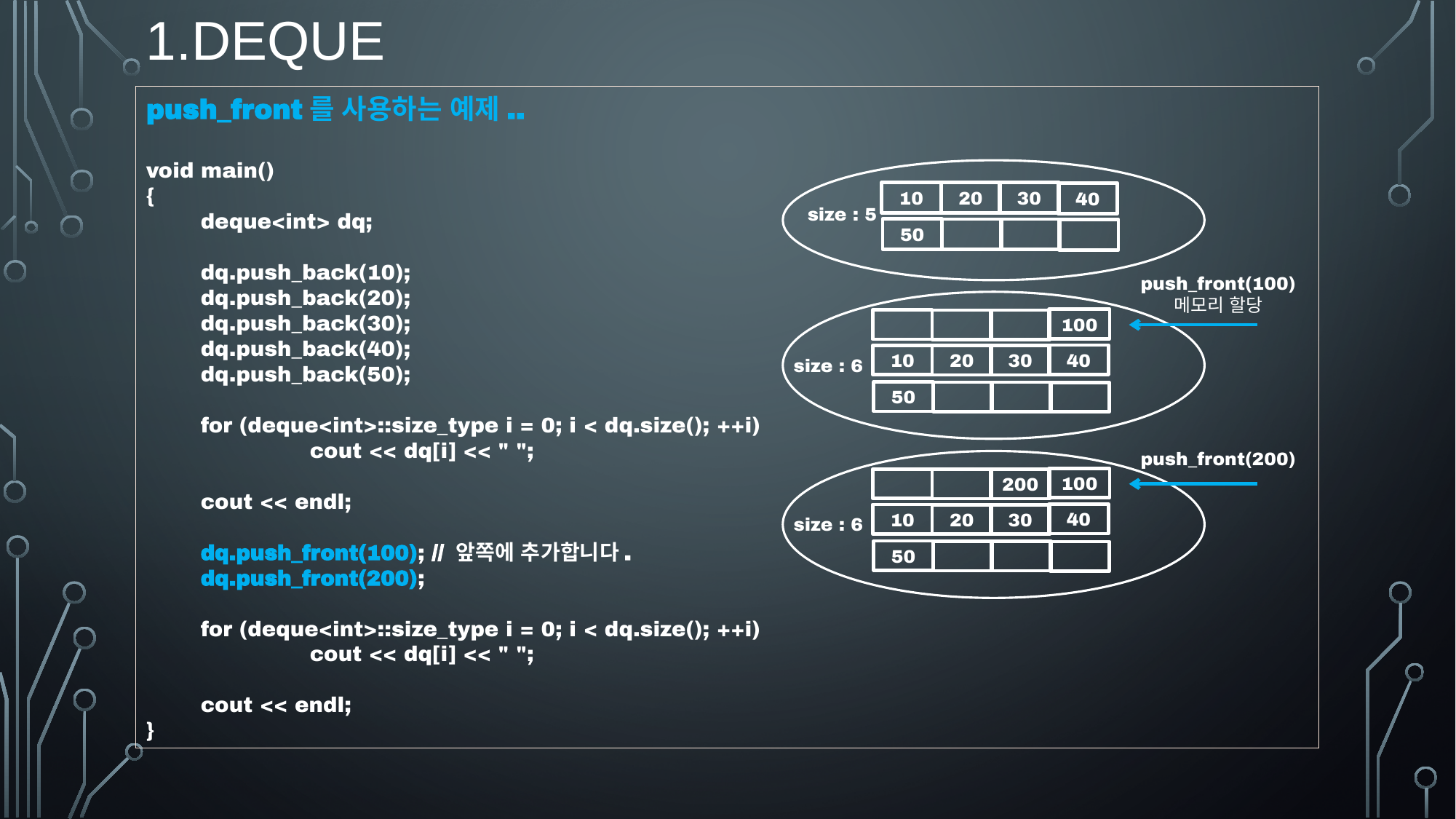

# 1.deque
push_front를 사용하는 예제..

void main()
{
deque<int> dq;

dq.push_back(10);
dq.push_back(20);
dq.push_back(30);
dq.push_back(40);
dq.push_back(50);

for (deque<int>::size_type i = 0; i < dq.size(); ++i)
	cout << dq[i] << " ";

cout << endl;

dq.push_front(100); // 앞쪽에 추가합니다.
dq.push_front(200);

for (deque<int>::size_type i = 0; i < dq.size(); ++i)
	cout << dq[i] << " ";

cout << endl;
}

10
20
30
40
size : 5
50

push_front(100)
메모리 할당

100

40
10
20
30
size : 6
50

push_front(200)

100

200
40
10
20
30
size : 6
50